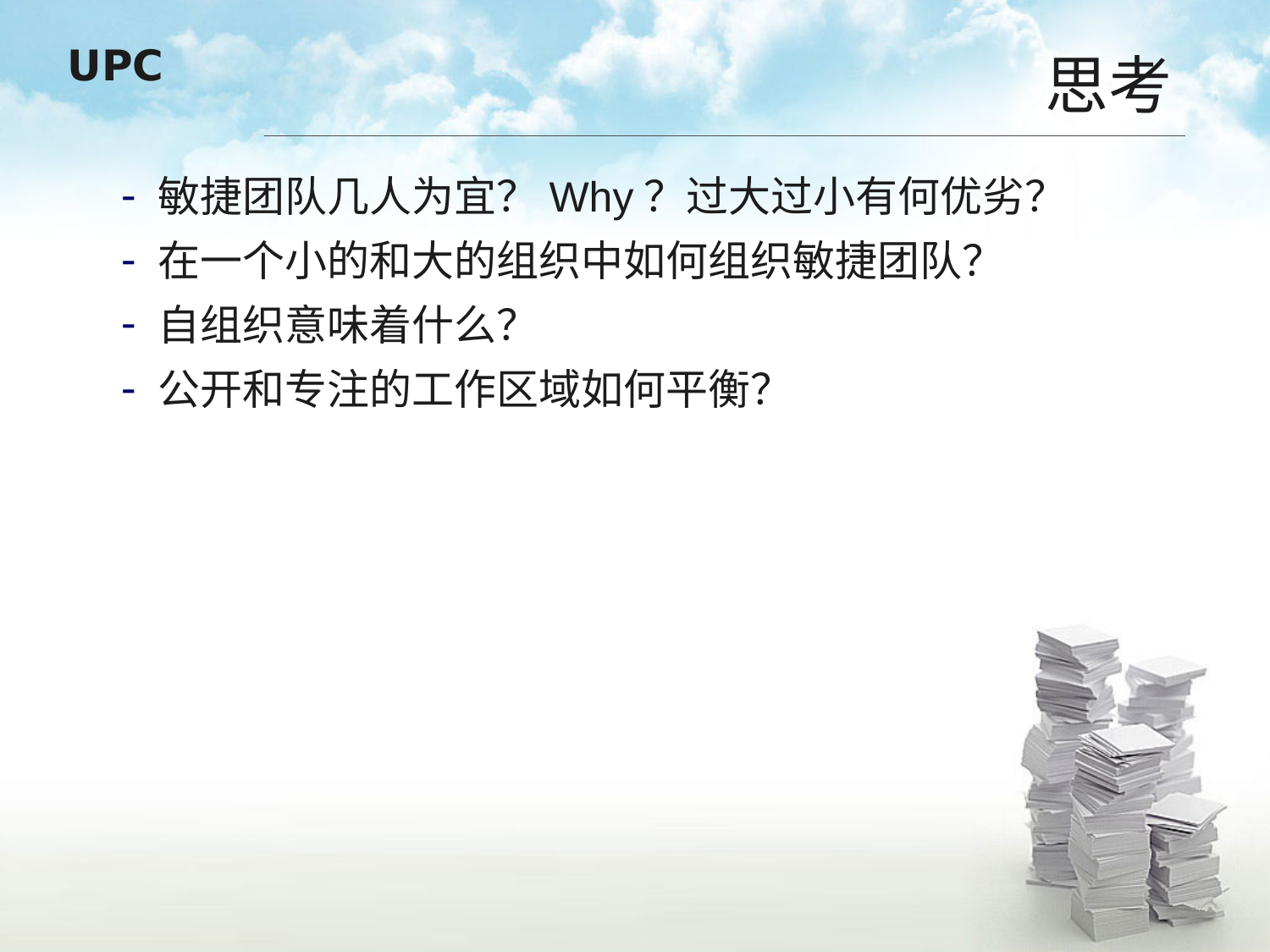

# 思考
敏捷团队几人为宜？Why？过大过小有何优劣？
在一个小的和大的组织中如何组织敏捷团队？
自组织意味着什么？
公开和专注的工作区域如何平衡？